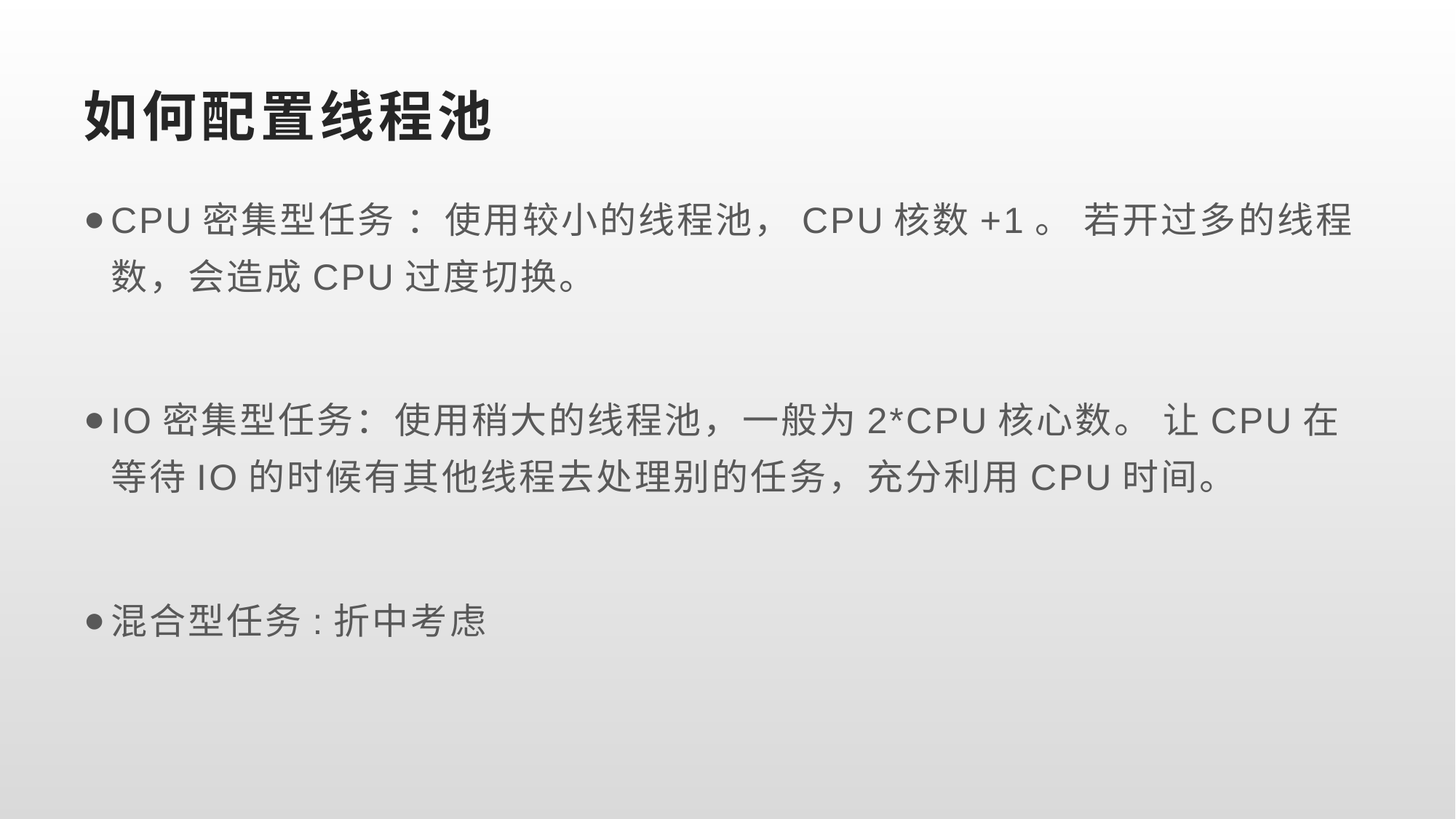

# 如何配置线程池
CPU密集型任务 ：使用较小的线程池，CPU核数+1。 若开过多的线程数，会造成CPU过度切换。

IO密集型任务：使用稍大的线程池，一般为2*CPU核心数。 让CPU在等待IO的时候有其他线程去处理别的任务，充分利用CPU时间。

混合型任务:折中考虑